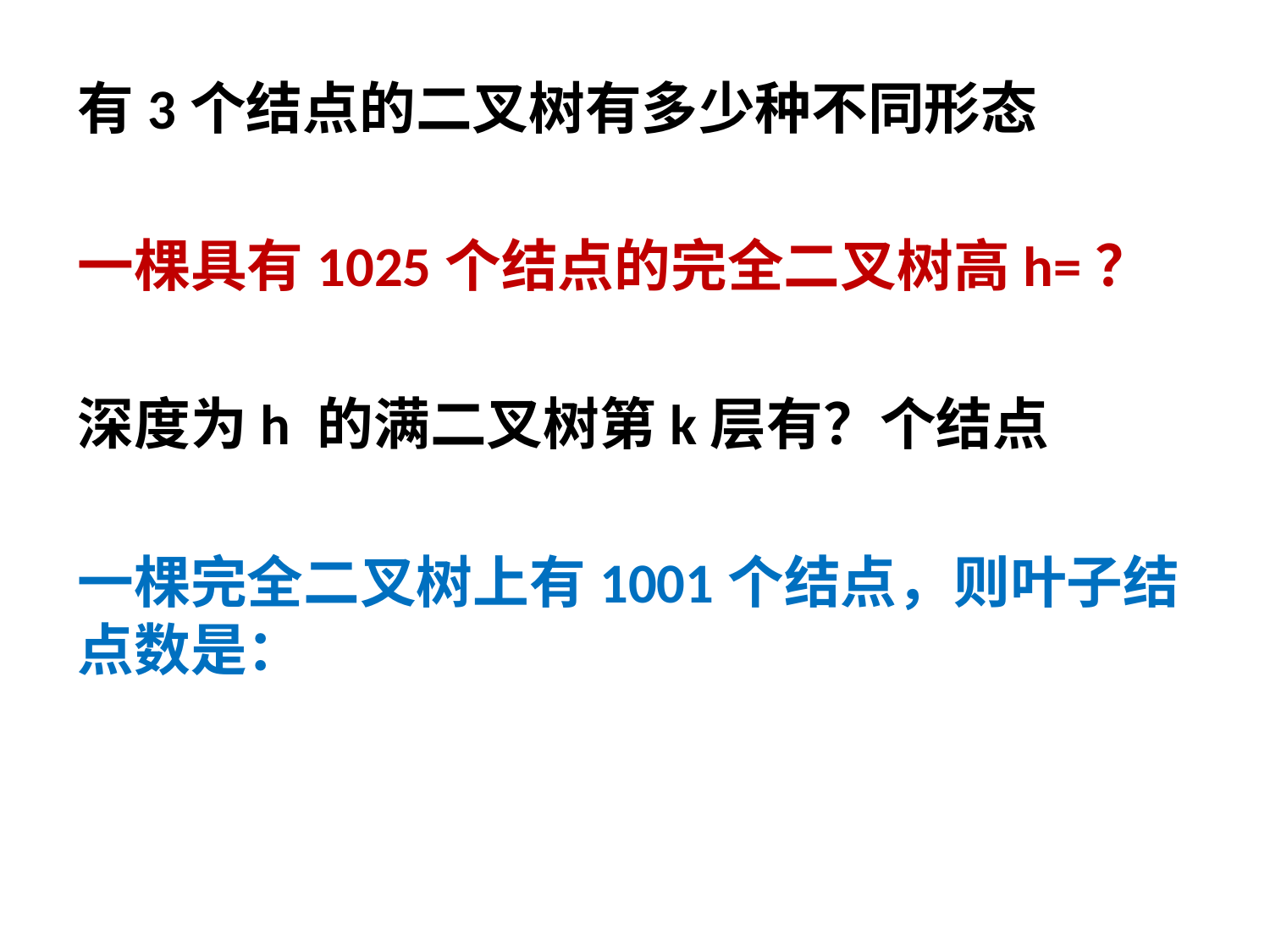

有3个结点的二叉树有多少种不同形态

一棵具有1025个结点的完全二叉树高h=？

深度为h 的满二叉树第k层有？个结点

一棵完全二叉树上有1001个结点，则叶子结点数是：